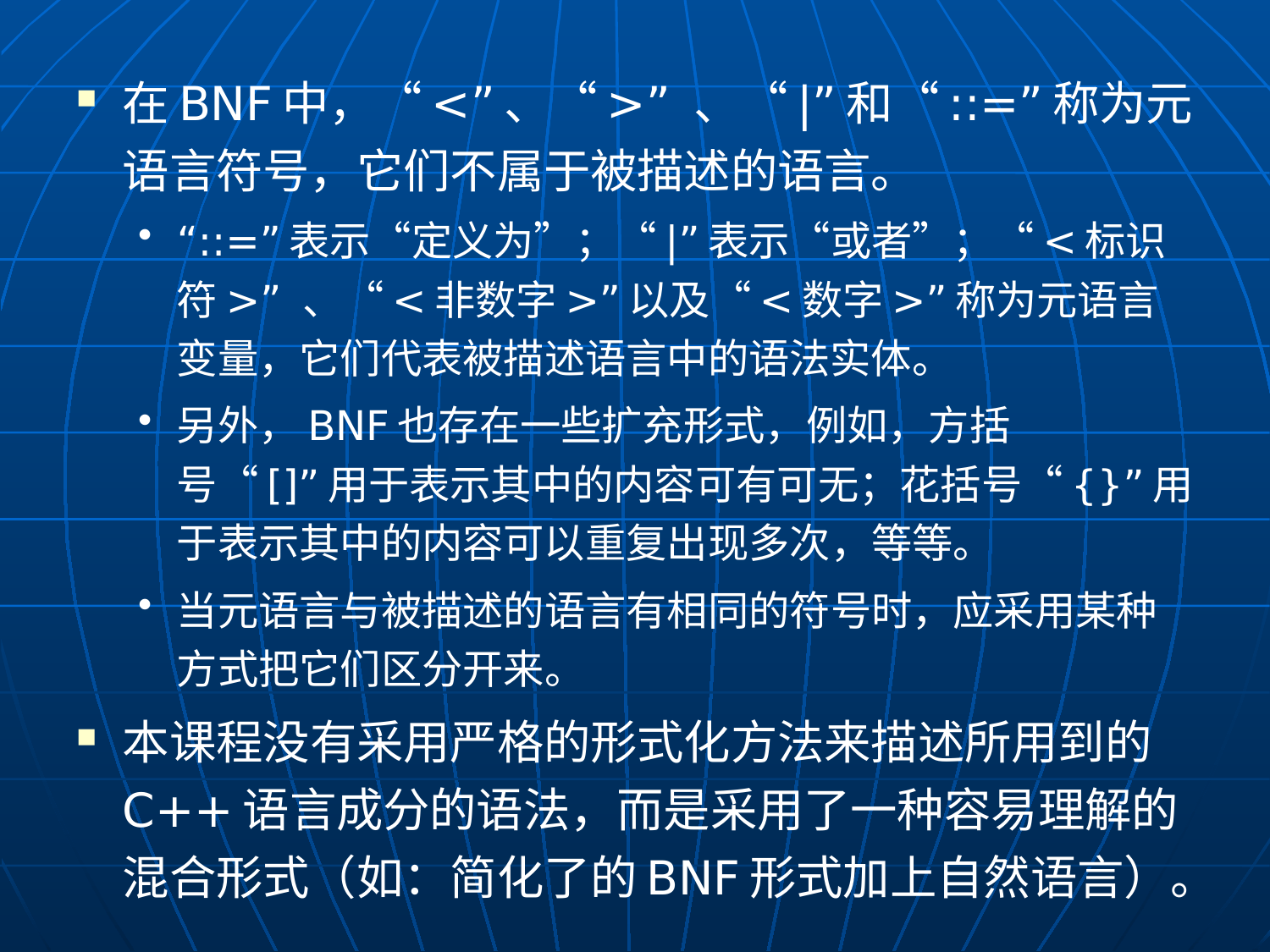

在BNF中，“<”、“>” 、“|”和“::=”称为元语言符号，它们不属于被描述的语言。
“::=”表示“定义为”；“|”表示“或者”；“<标识符>” 、“<非数字>”以及“<数字>”称为元语言变量，它们代表被描述语言中的语法实体。
另外，BNF也存在一些扩充形式，例如，方括号“[]”用于表示其中的内容可有可无；花括号“{}”用于表示其中的内容可以重复出现多次，等等。
当元语言与被描述的语言有相同的符号时，应采用某种方式把它们区分开来。
本课程没有采用严格的形式化方法来描述所用到的C++语言成分的语法，而是采用了一种容易理解的混合形式（如：简化了的BNF形式加上自然语言）。